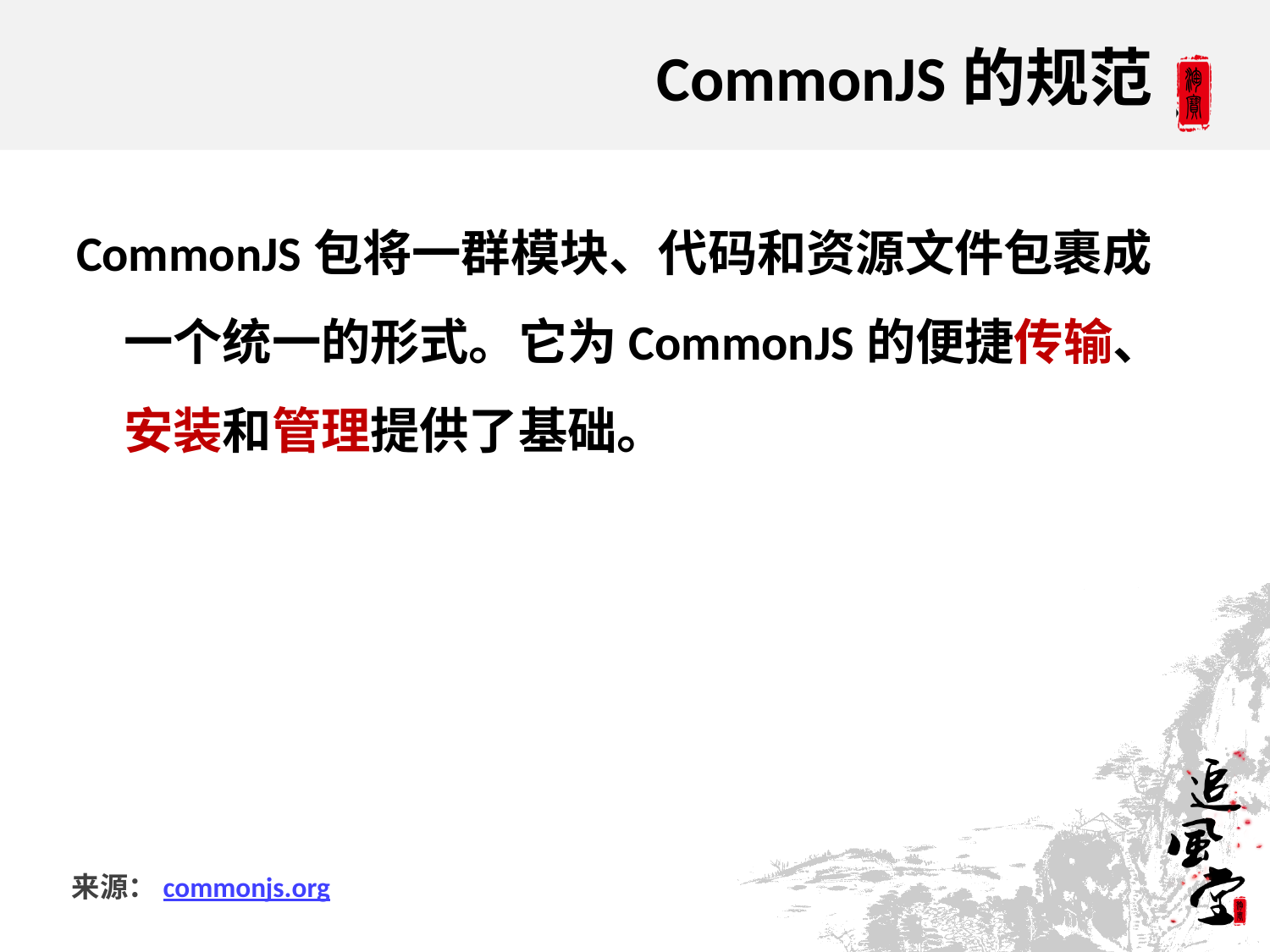

# CommonJS的规范
CommonJS包将一群模块、代码和资源文件包裹成一个统一的形式。它为CommonJS的便捷传输、安装和管理提供了基础。
来源：commonjs.org